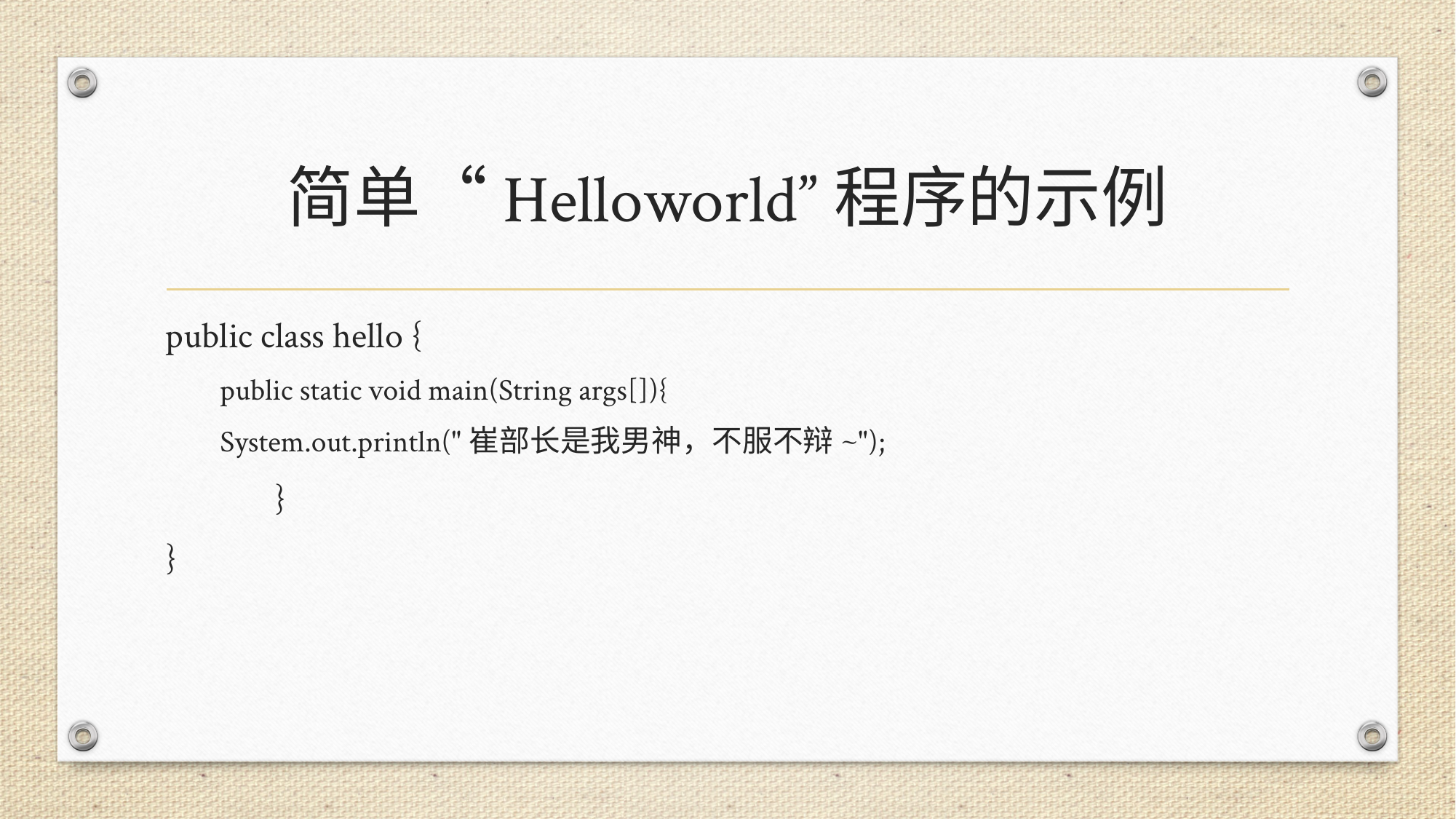

# 简单“Helloworld”程序的示例
public class hello {
public static void main(String args[]){
System.out.println("崔部长是我男神，不服不辩~");
	}
}